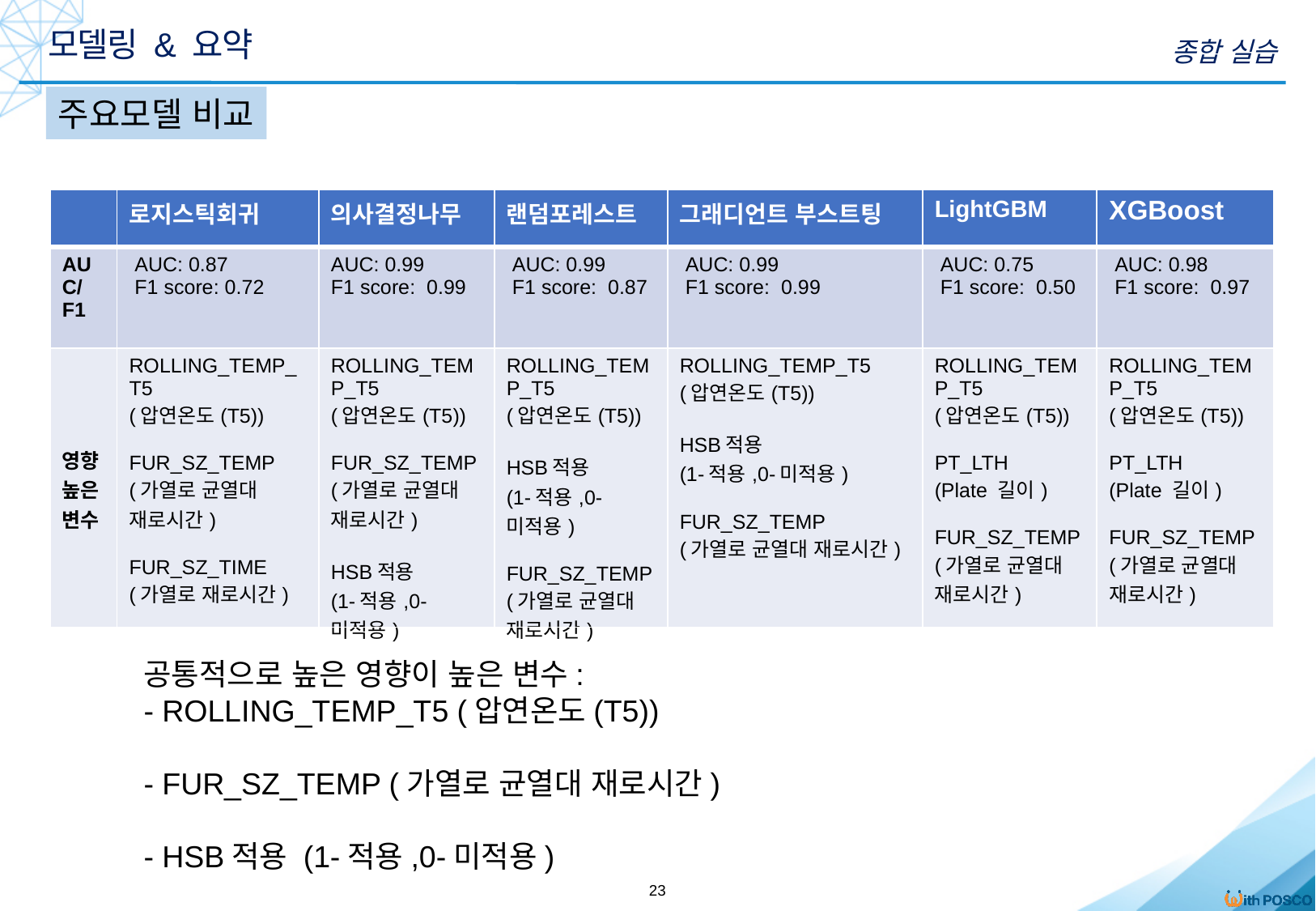

모델링 & 요약
종합 실습
주요모델 비교
|  | 로지스틱회귀 | 의사결정나무 | 랜덤포레스트 | 그래디언트 부스트팅 | LightGBM | XGBoost |
| --- | --- | --- | --- | --- | --- | --- |
| AUC/ F1 | AUC: 0.87 F1 score: 0.72 | AUC: 0.99 F1 score: 0.99 | AUC: 0.99 F1 score: 0.87 | AUC: 0.99 F1 score: 0.99 | AUC: 0.75 F1 score: 0.50 | AUC: 0.98 F1 score: 0.97 |
| 영향 높은 변수 | ROLLING\_TEMP\_T5 (압연온도(T5)) FUR\_SZ\_TEMP (가열로 균열대 재로시간) FUR\_SZ\_TIME (가열로 재로시간) | ROLLING\_TEMP\_T5 (압연온도(T5)) FUR\_SZ\_TEMP (가열로 균열대 재로시간) HSB적용 (1-적용,0-미적용) | ROLLING\_TEMP\_T5 (압연온도(T5)) HSB적용 (1-적용,0-미적용) FUR\_SZ\_TEMP (가열로 균열대 재로시간) | ROLLING\_TEMP\_T5 (압연온도(T5)) HSB적용 (1-적용,0-미적용) FUR\_SZ\_TEMP (가열로 균열대 재로시간) | ROLLING\_TEMP\_T5 (압연온도(T5)) PT\_LTH (Plate 길이) FUR\_SZ\_TEMP (가열로 균열대 재로시간) | ROLLING\_TEMP\_T5 (압연온도(T5)) PT\_LTH (Plate 길이) FUR\_SZ\_TEMP (가열로 균열대 재로시간) |
공통적으로 높은 영향이 높은 변수:
- ROLLING_TEMP_T5 (압연온도(T5))

- FUR_SZ_TEMP (가열로 균열대 재로시간)

- HSB적용 (1-적용,0-미적용)